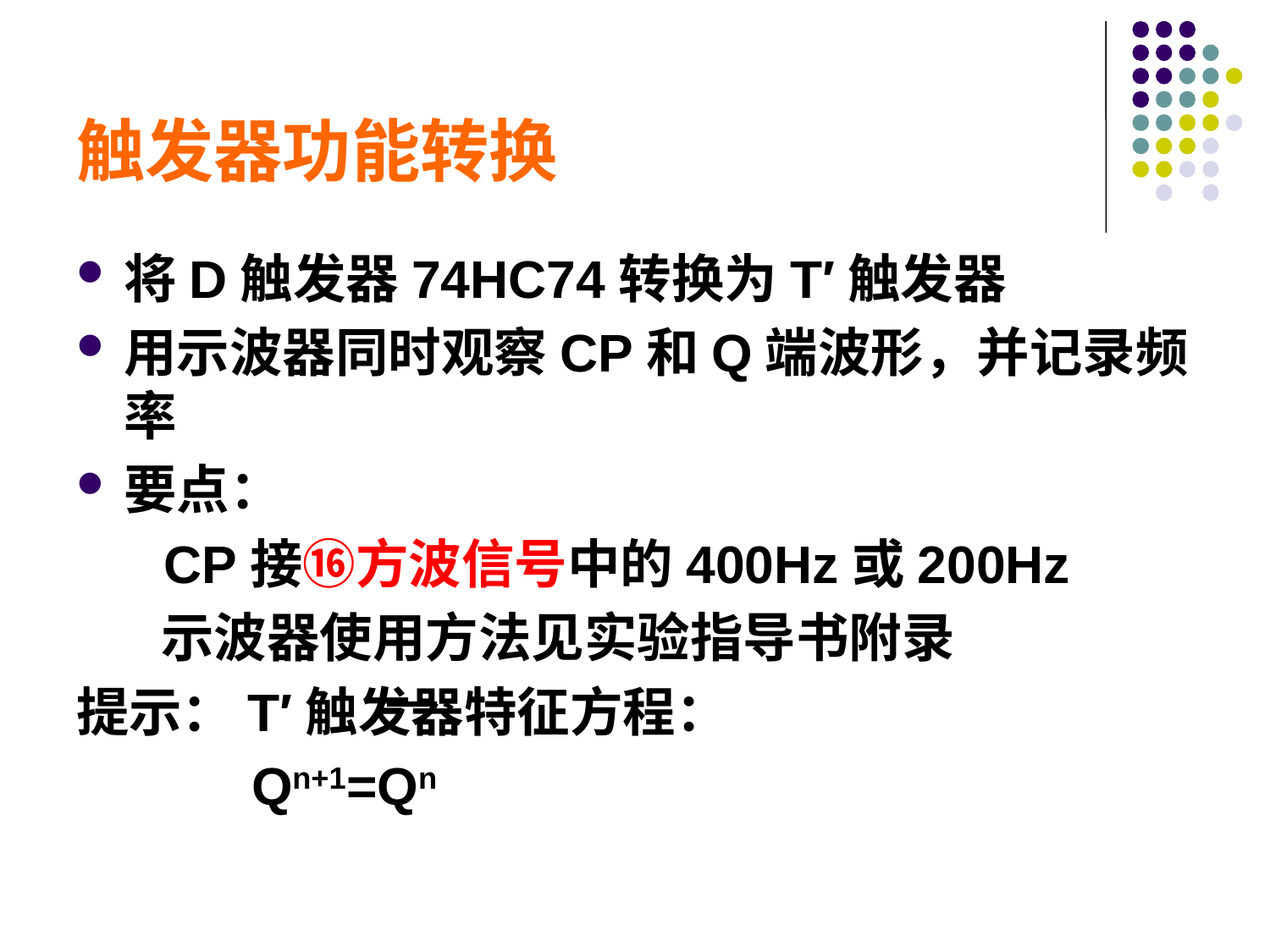

# 触发器功能转换
将D触发器74HC74转换为T′触发器
用示波器同时观察CP和Q端波形，并记录频率
要点：
      CP接⑯方波信号中的400Hz或200Hz
      示波器使用方法见实验指导书附录
提示：T′触发器特征方程：
            Qn+1=Qn